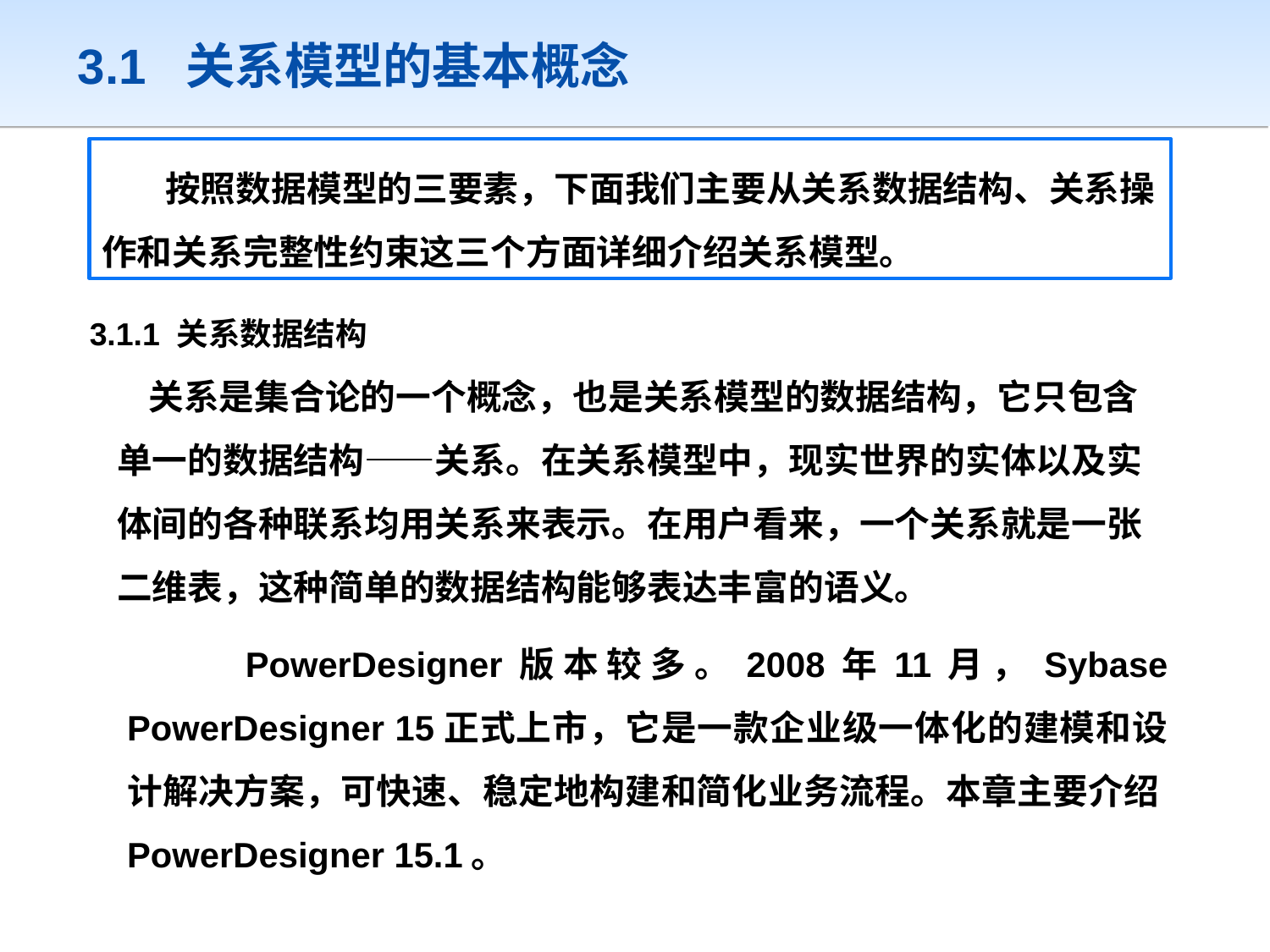

# 3.1  关系模型的基本概念
按照数据模型的三要素，下面我们主要从关系数据结构、关系操作和关系完整性约束这三个方面详细介绍关系模型。
3.1.1 关系数据结构
      关系是集合论的一个概念，也是关系模型的数据结构，它只包含单一的数据结构——关系。在关系模型中，现实世界的实体以及实体间的各种联系均用关系来表示。在用户看来，一个关系就是一张二维表，这种简单的数据结构能够表达丰富的语义。
	    PowerDesigner版本较多。2008年11月，Sybase PowerDesigner 15正式上市，它是一款企业级一体化的建模和设计解决方案，可快速、稳定地构建和简化业务流程。本章主要介绍PowerDesigner 15.1。